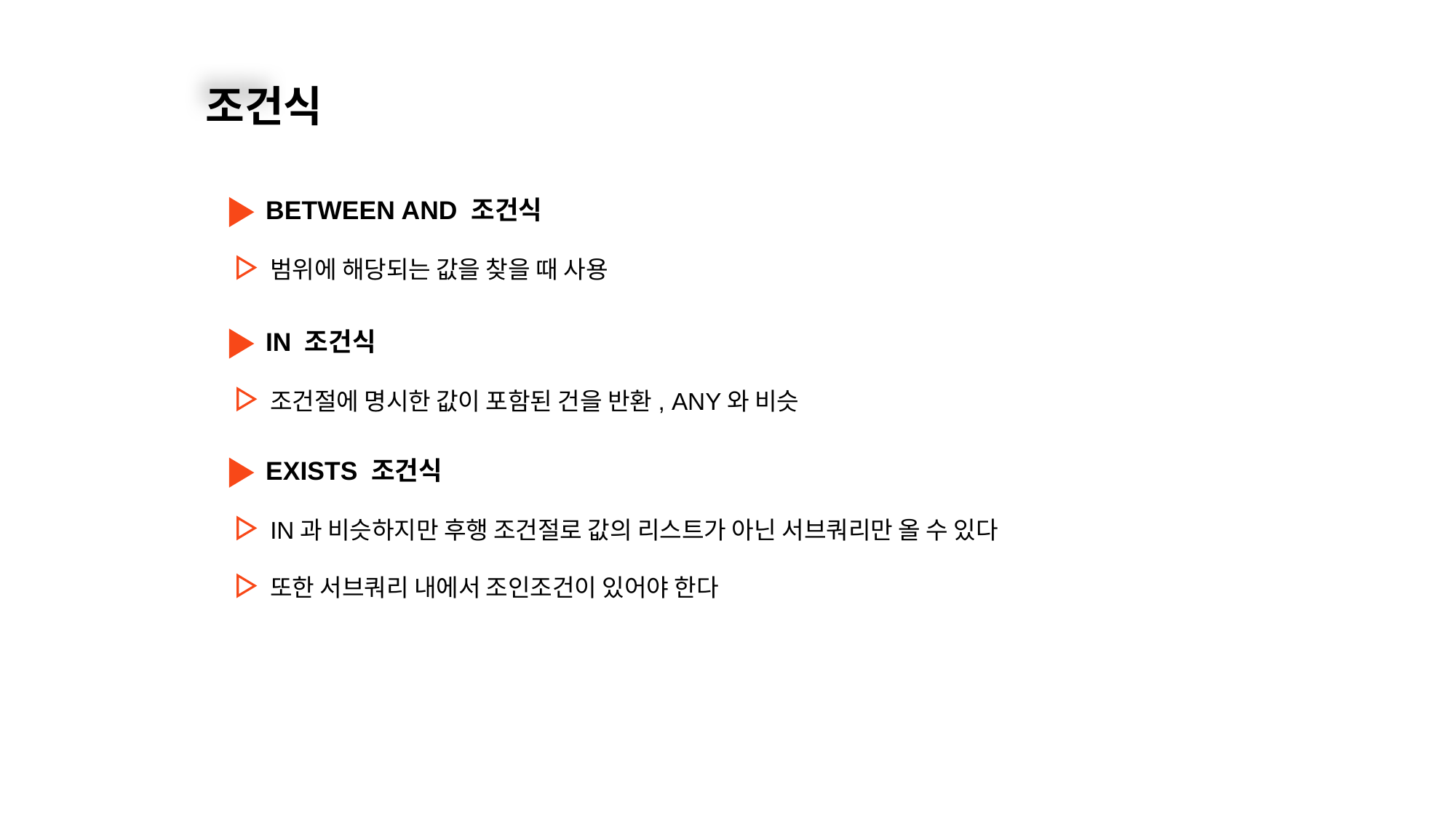

1
조건식

BETWEEN AND 조건식

범위에 해당되는 값을 찾을 때 사용

IN 조건식

조건절에 명시한 값이 포함된 건을 반환, ANY와 비슷

EXISTS 조건식

IN과 비슷하지만 후행 조건절로 값의 리스트가 아닌 서브쿼리만 올 수 있다

또한 서브쿼리 내에서 조인조건이 있어야 한다